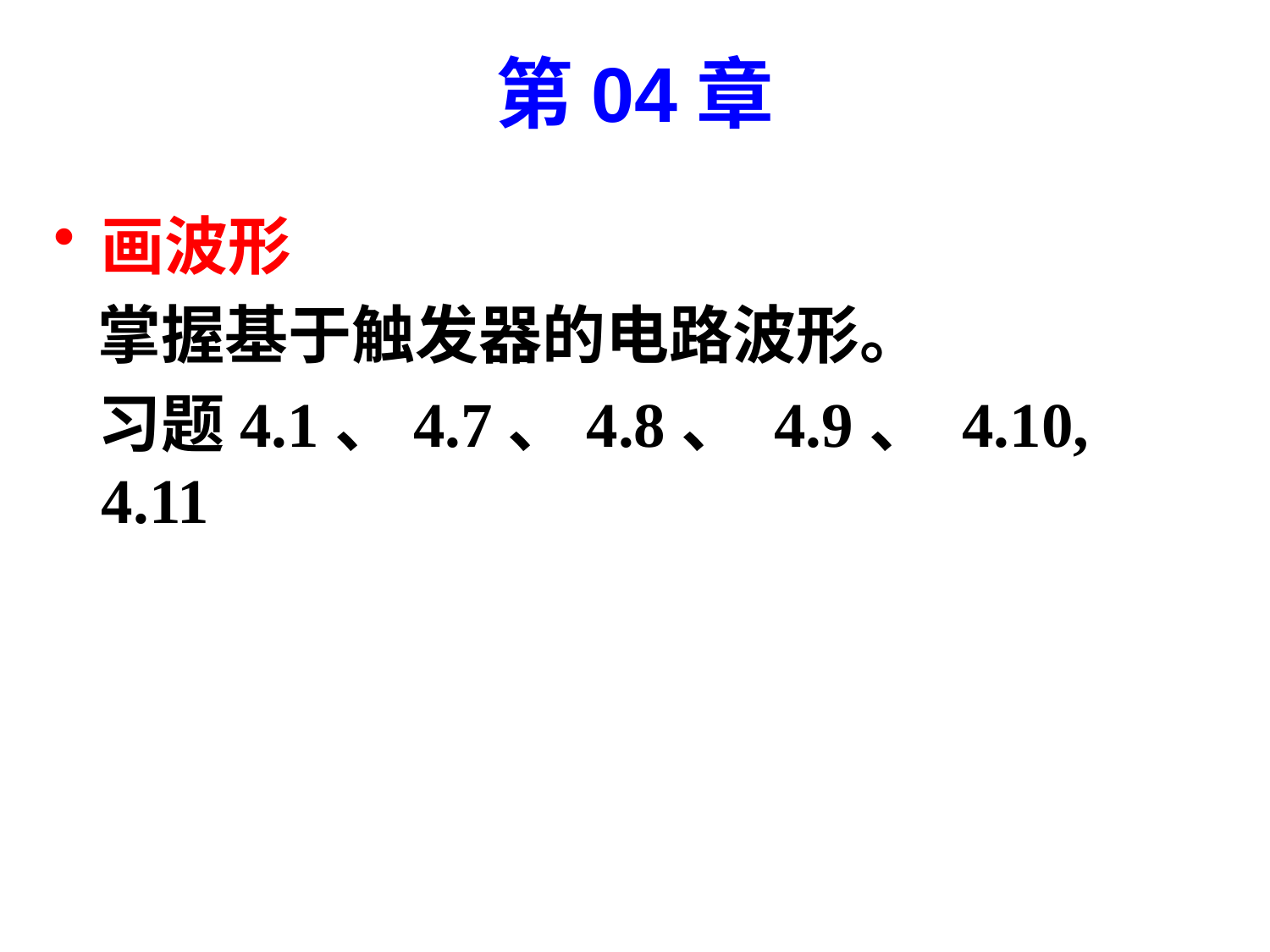

# 第04章
画波形
  掌握基于触发器的电路波形。
  习题4.1、4.7、4.8、 4.9、 4.10,  4.11